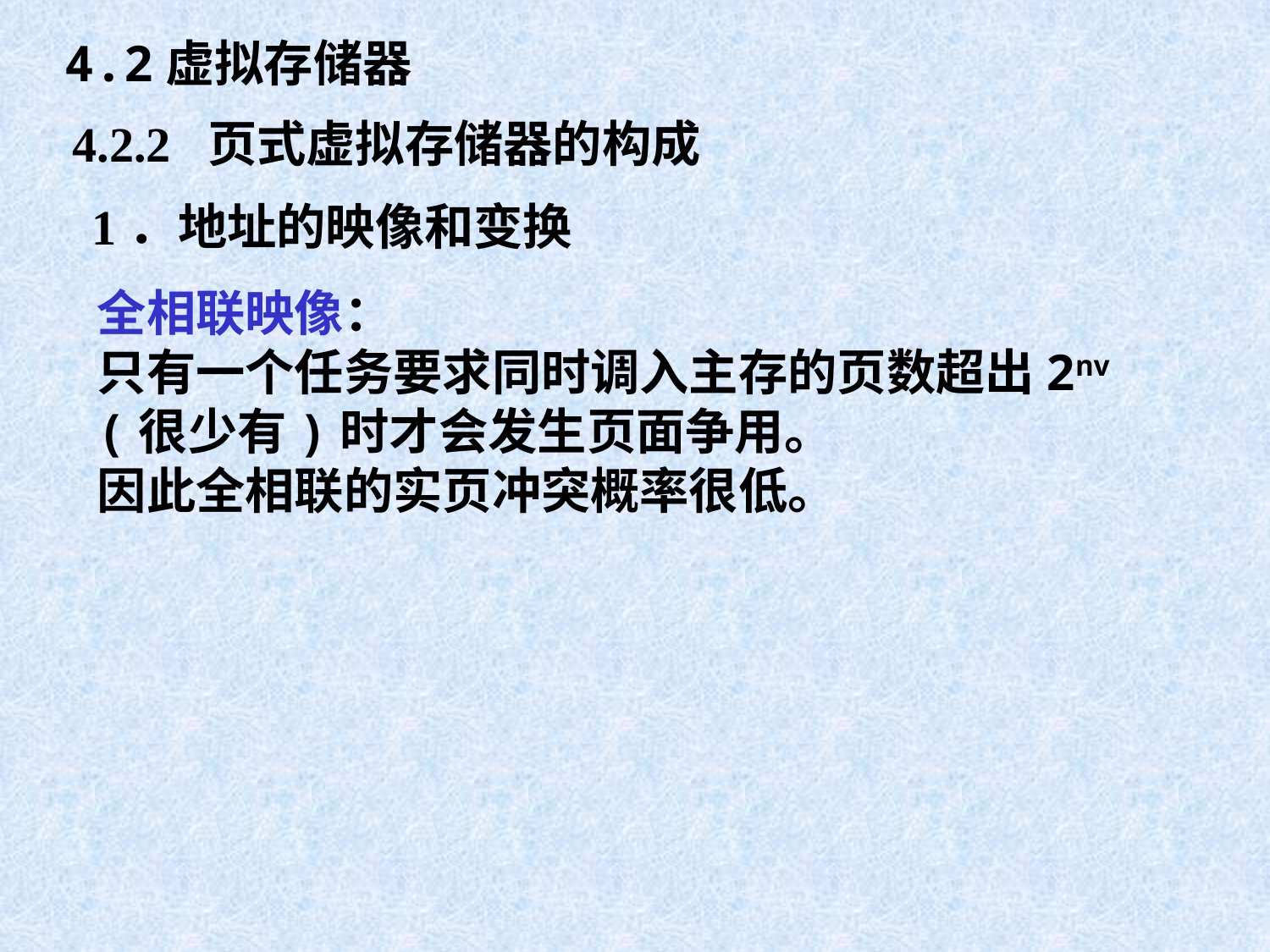

4.2虚拟存储器
4.2.2  页式虚拟存储器的构成
1．地址的映像和变换
全相联映像：
只有一个任务要求同时调入主存的页数超出2nv (很少有)时才会发生页面争用。
因此全相联的实页冲突概率很低。